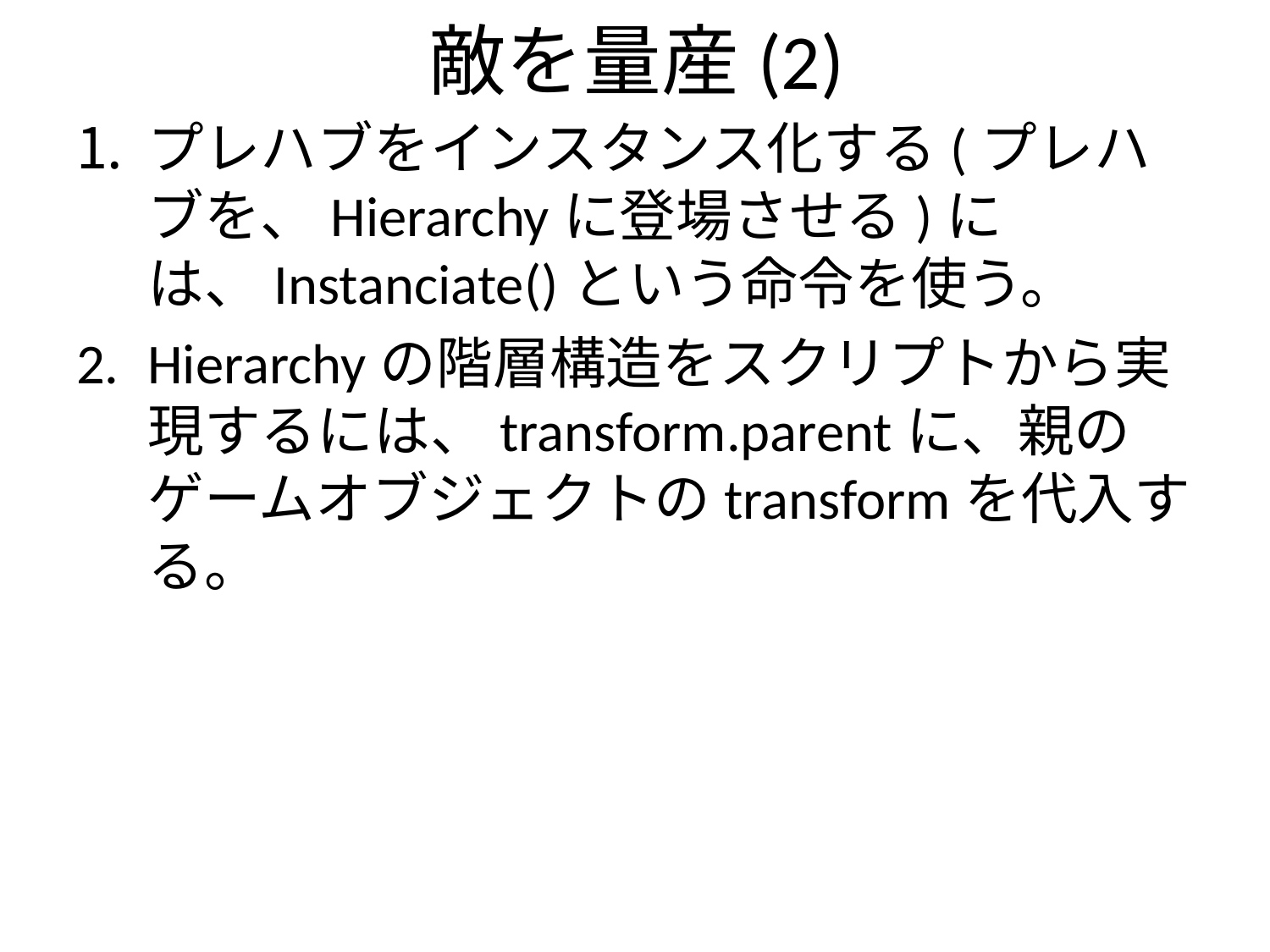

# 敵を量産(2)
プレハブをインスタンス化する(プレハブを、Hierarchyに登場させる)には、Instanciate()という命令を使う。
Hierarchyの階層構造をスクリプトから実現するには、transform.parentに、親のゲームオブジェクトのtransformを代入する。